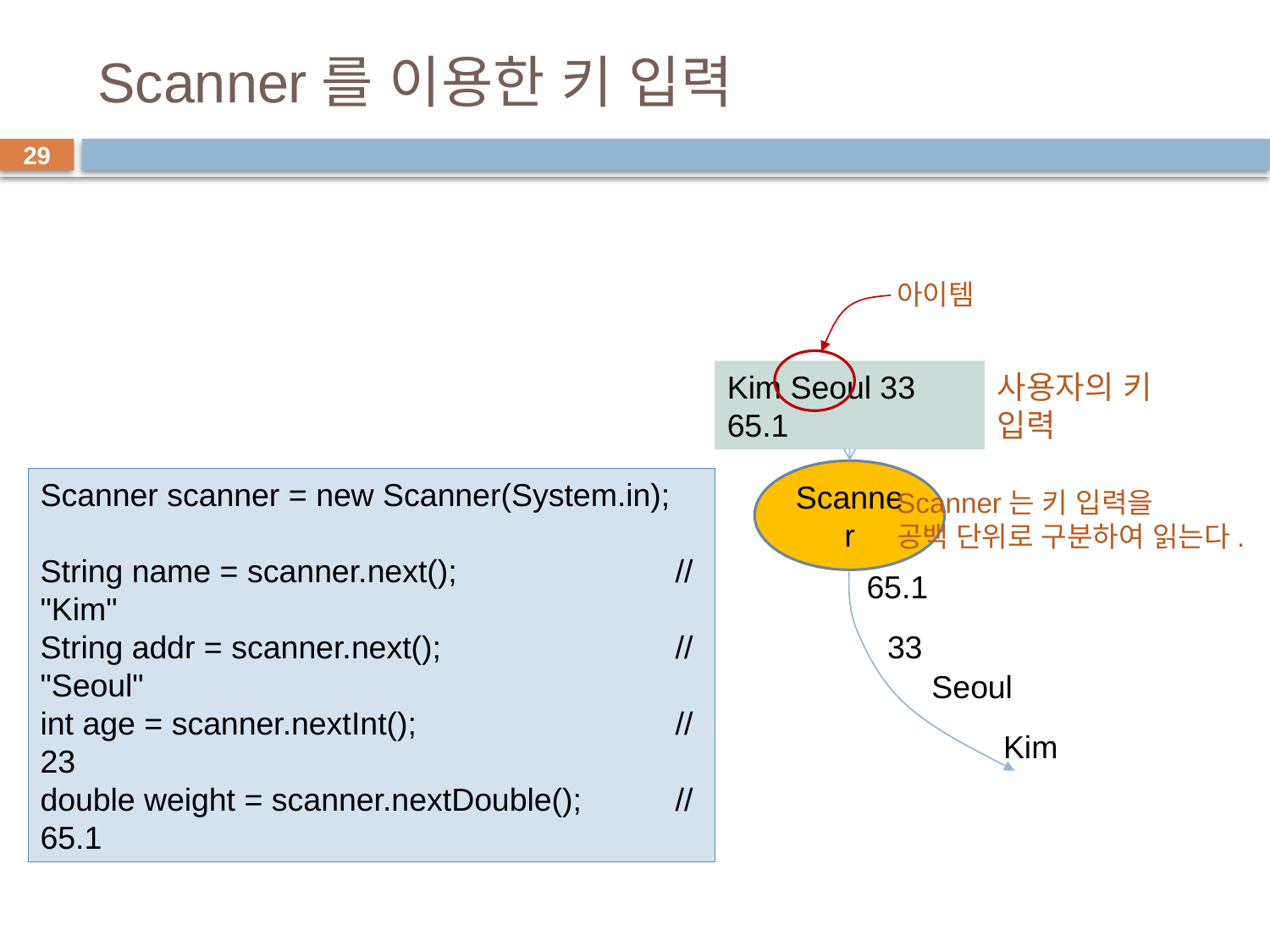

# Scanner를 이용한 키 입력
29
아이템

Kim Seoul 33 65.1
사용자의 키 입력
Scanner
Scanner는 키 입력을
공백 단위로 구분하여 읽는다.
65.1

33
Seoul
Kim
Scanner scanner = new Scanner(System.in);

String name = scanner.next(); 	 	// "Kim"
String addr = scanner.next(); 		// "Seoul"
int age = scanner.nextInt(); 		// 23
double weight = scanner.nextDouble(); 	// 65.1